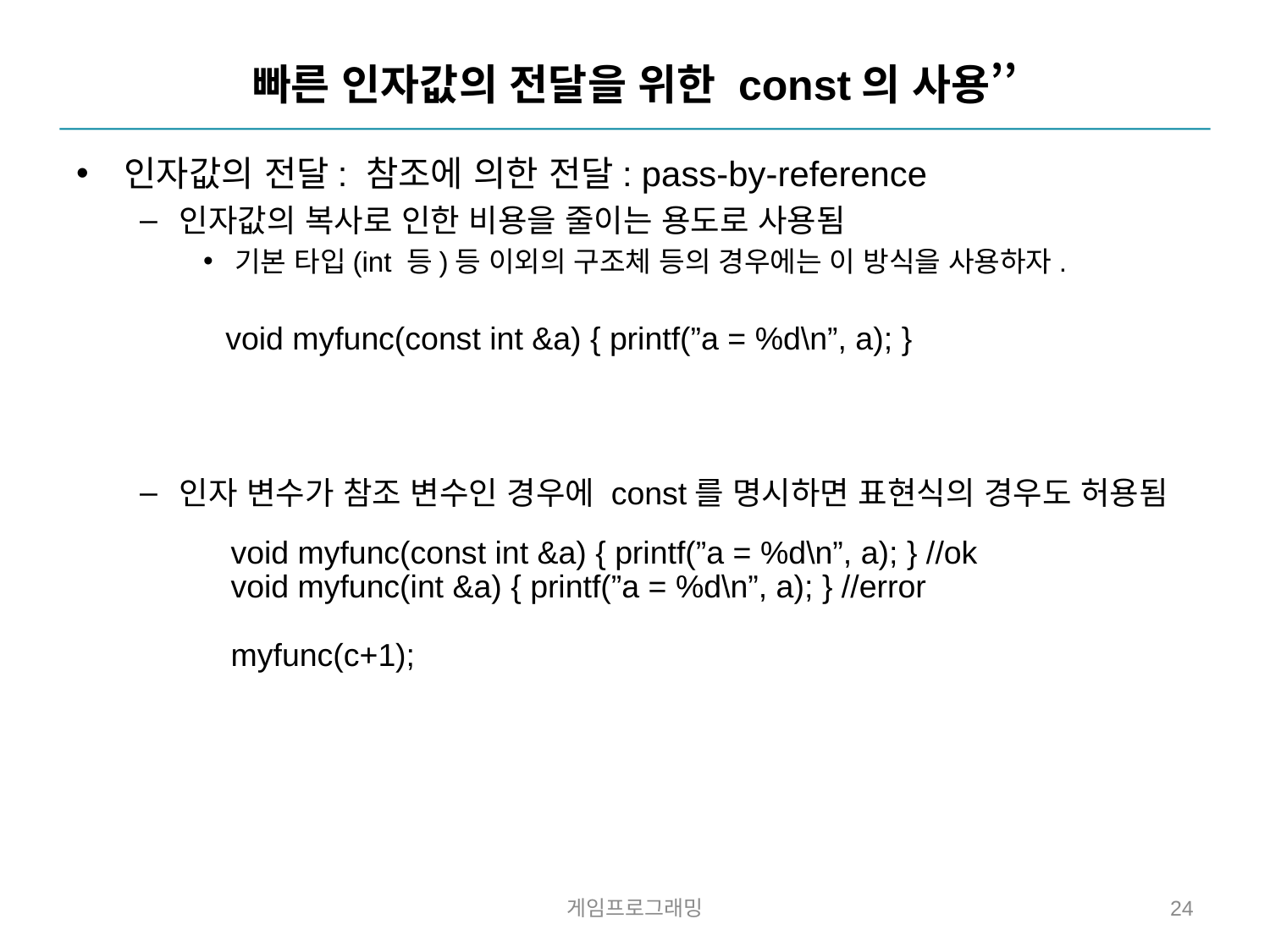

# 빠른 인자값의 전달을 위한 const의 사용’’
인자값의 전달: 참조에 의한 전달: pass-by-reference
인자값의 복사로 인한 비용을 줄이는 용도로 사용됨
기본 타입(int 등)등 이외의 구조체 등의 경우에는 이 방식을 사용하자.

인자 변수가 참조 변수인 경우에 const를 명시하면 표현식의 경우도 허용됨

void myfunc(const int &a) { printf(”a = %d\n”, a); }
void myfunc(const int &a) { printf(”a = %d\n”, a); } //ok
void myfunc(int &a) { printf(”a = %d\n”, a); } //error

myfunc(c+1);
게임프로그래밍
24